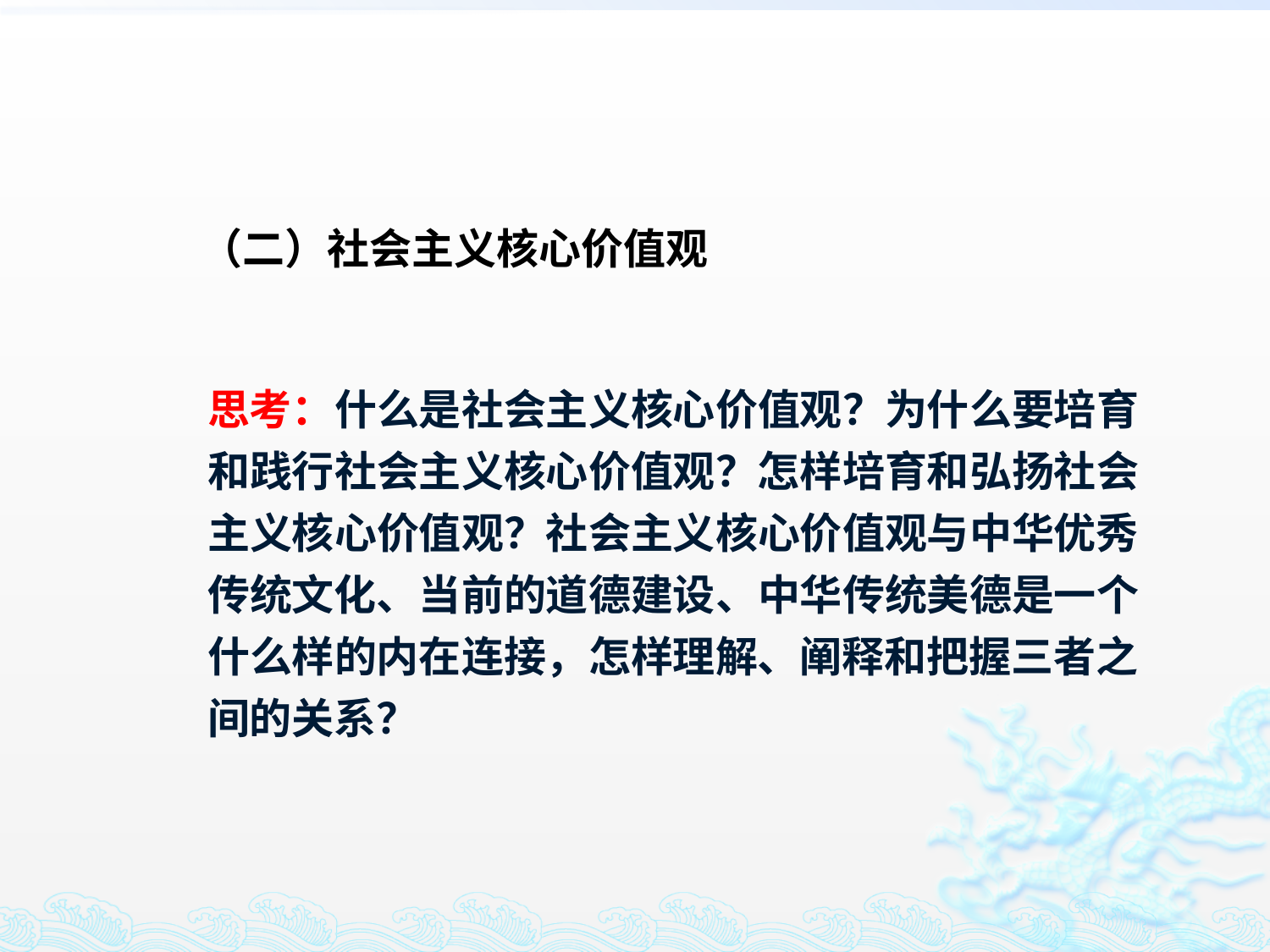

（二）社会主义核心价值观
思考：什么是社会主义核心价值观？为什么要培育和践行社会主义核心价值观？怎样培育和弘扬社会主义核心价值观？社会主义核心价值观与中华优秀传统文化、当前的道德建设、中华传统美德是一个什么样的内在连接，怎样理解、阐释和把握三者之间的关系？